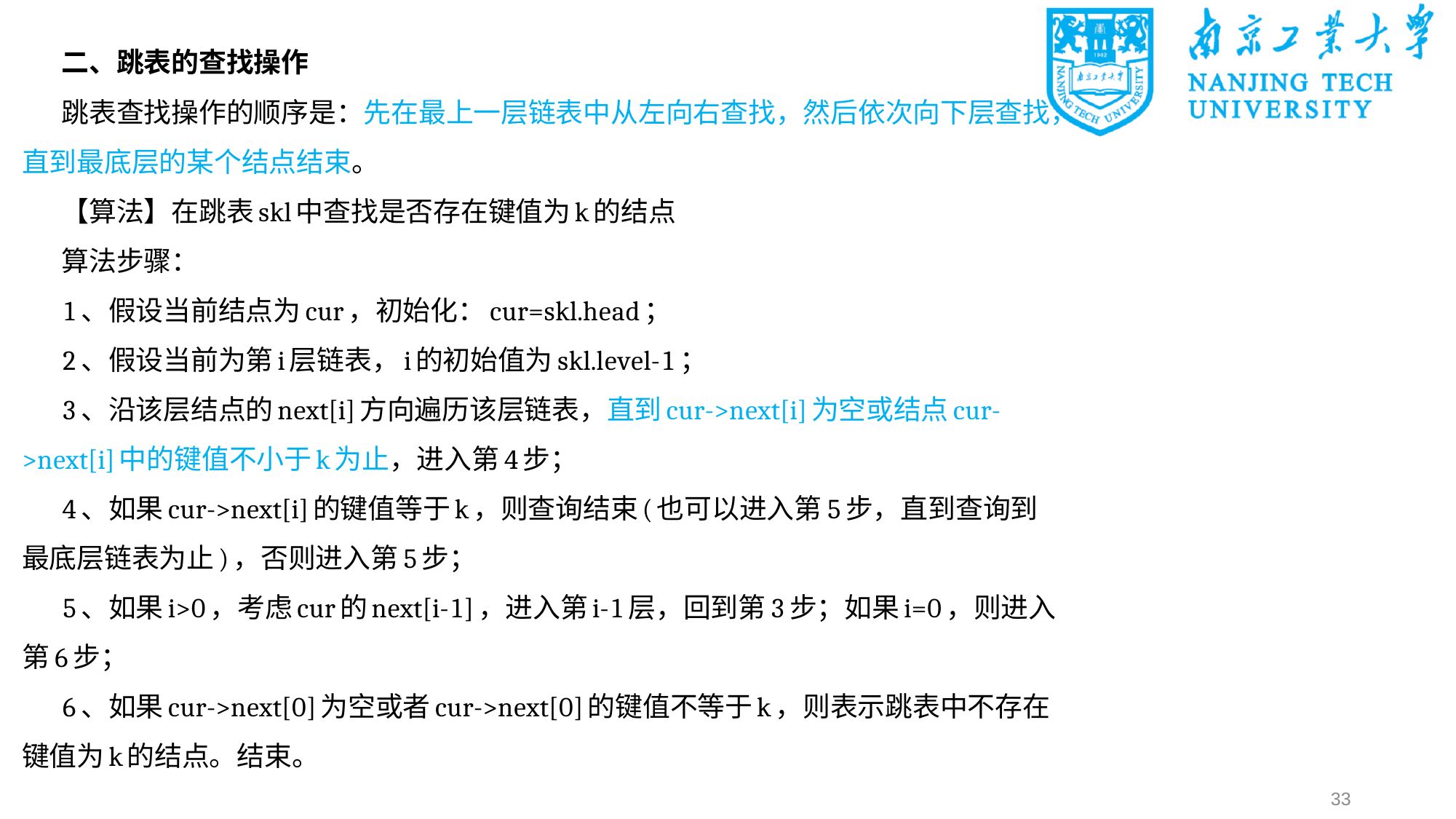

二、跳表的查找操作
跳表查找操作的顺序是：先在最上一层链表中从左向右查找，然后依次向下层查找，直到最底层的某个结点结束。
【算法】在跳表skl中查找是否存在键值为k的结点
算法步骤：
1、假设当前结点为cur，初始化：cur=skl.head；
2、假设当前为第i层链表，i的初始值为skl.level-1；
3、沿该层结点的next[i]方向遍历该层链表，直到cur->next[i]为空或结点cur->next[i]中的键值不小于k为止，进入第4步；
4、如果cur->next[i]的键值等于k，则查询结束(也可以进入第5步，直到查询到最底层链表为止)，否则进入第5步；
5、如果i>0，考虑cur的next[i-1]，进入第i-1层，回到第3步；如果i=0，则进入第6步；
6、如果cur->next[0]为空或者cur->next[0]的键值不等于k，则表示跳表中不存在键值为k的结点。结束。
33